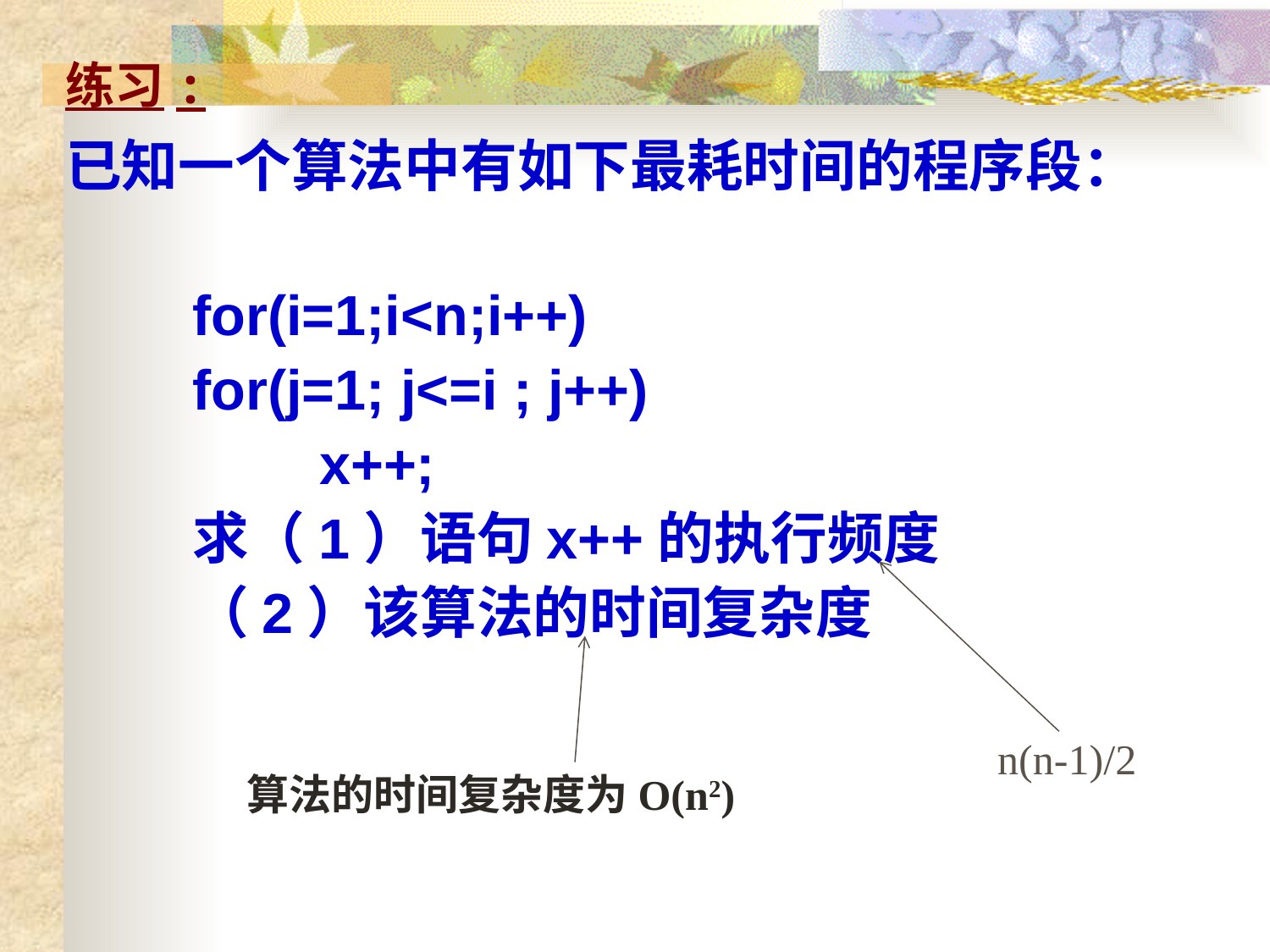

练习:
已知一个算法中有如下最耗时间的程序段：

	for(i=1;i<n;i++)
	for(j=1; j<=i ; j++)
		x++;
	求（1）语句x++的执行频度
	（2）该算法的时间复杂度

n(n-1)/2
算法的时间复杂度为O(n2)